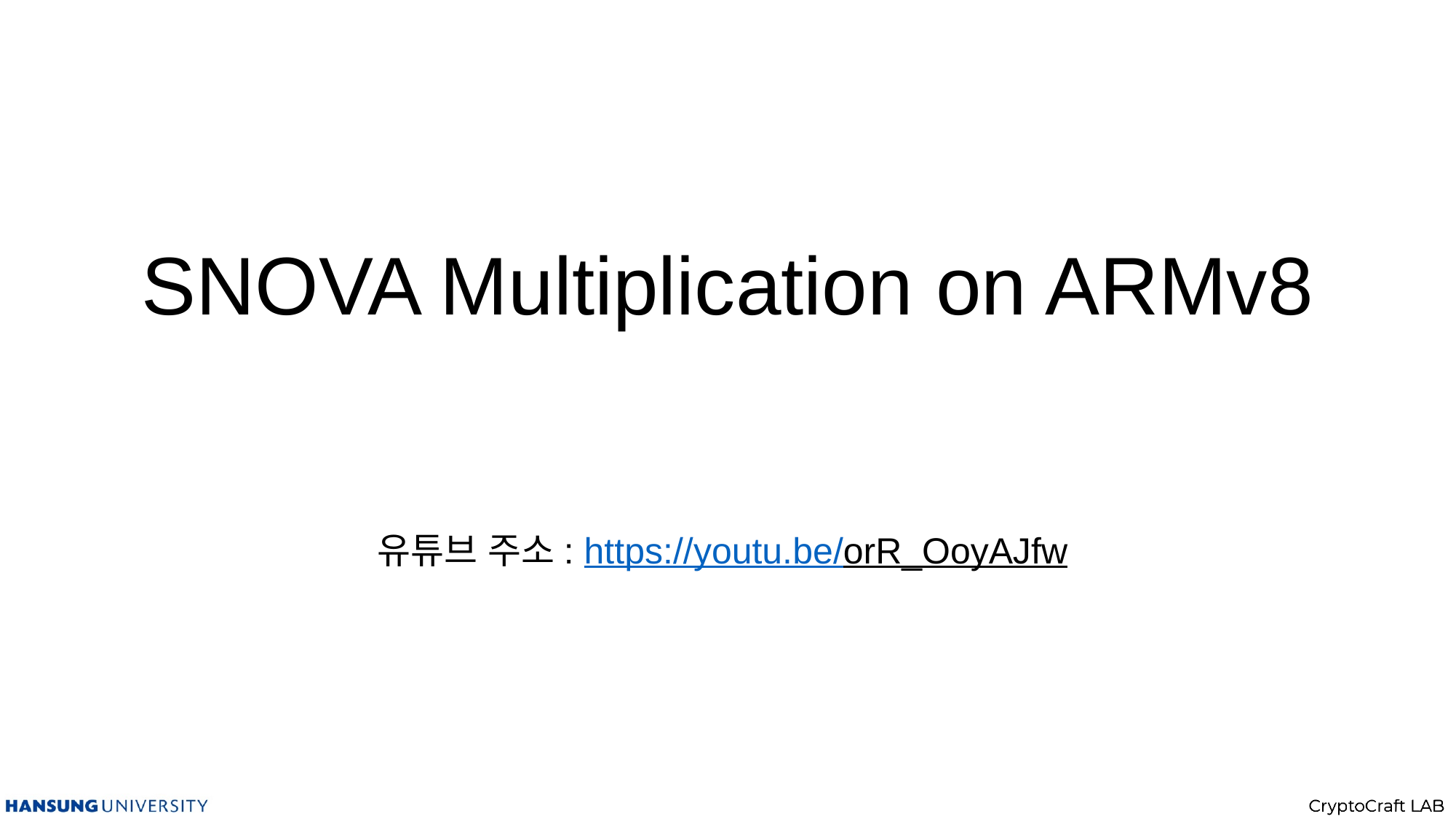

# SNOVA Multiplication on ARMv8
유튜브 주소: https://youtu.be/orR_OoyAJfw